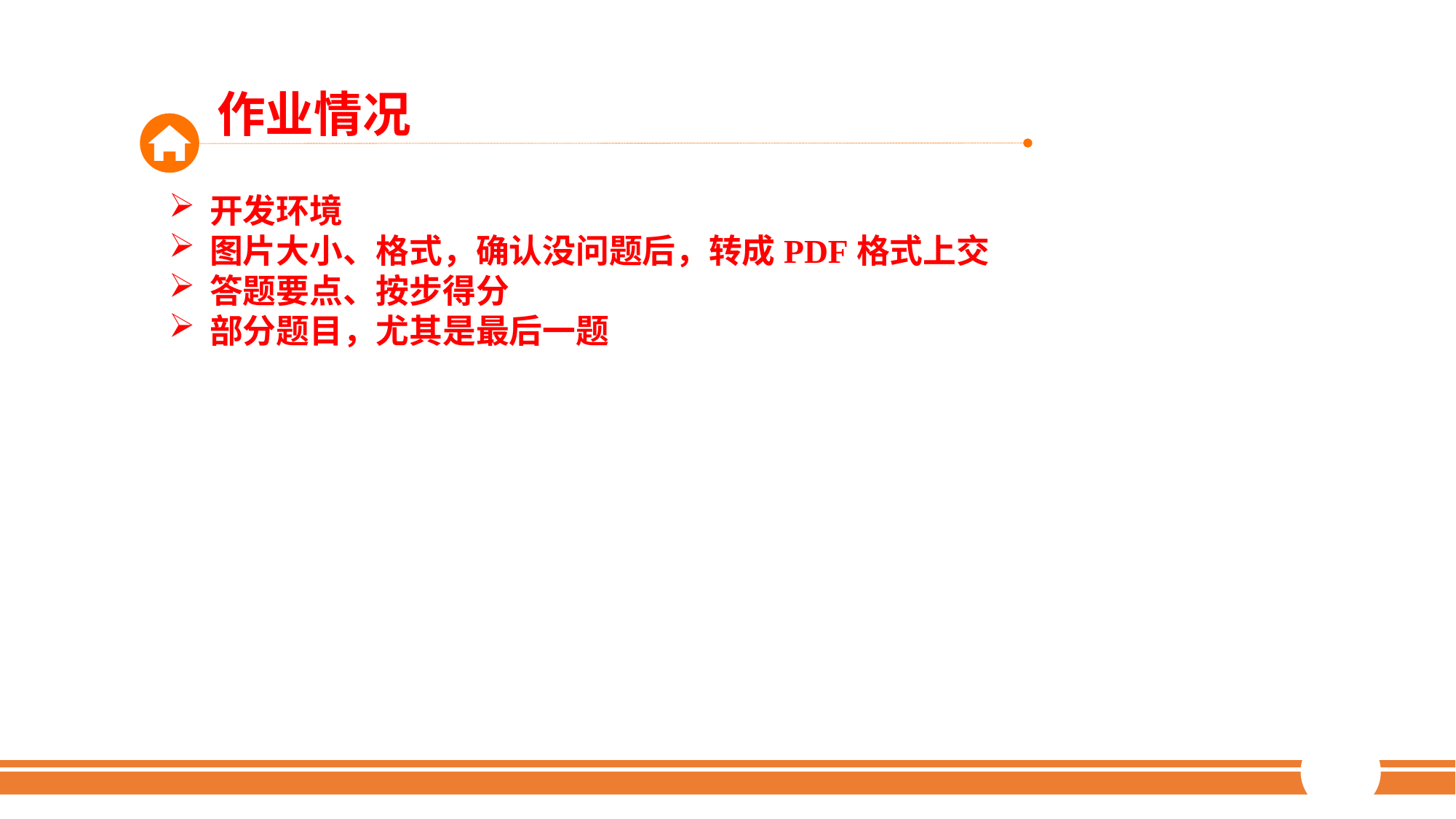

作业情况
开发环境
图片大小、格式，确认没问题后，转成PDF格式上交
答题要点、按步得分
部分题目，尤其是最后一题